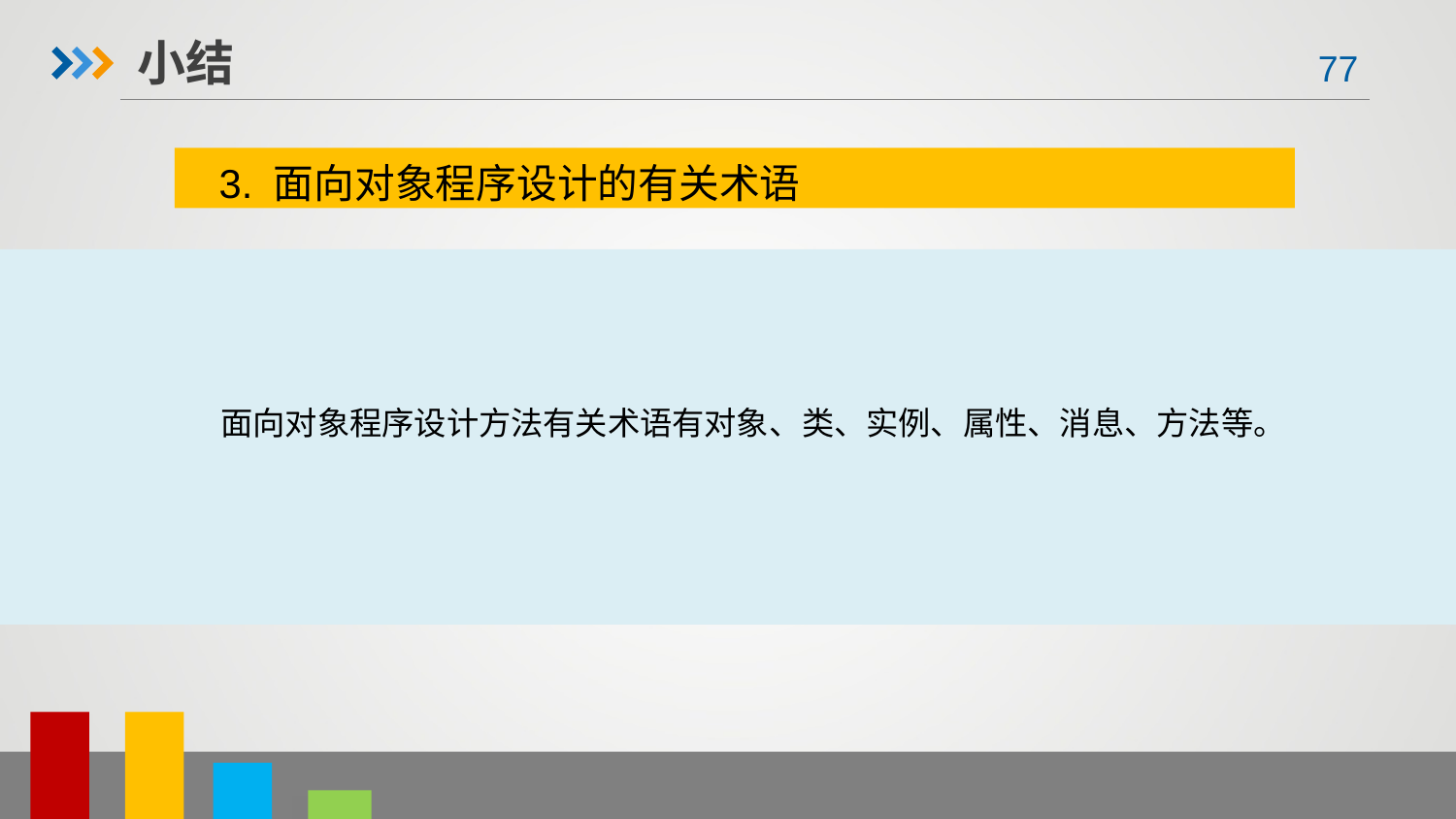

小结

3. 面向对象程序设计的有关术语

面向对象程序设计方法有关术语有对象、类、实例、属性、消息、方法等。